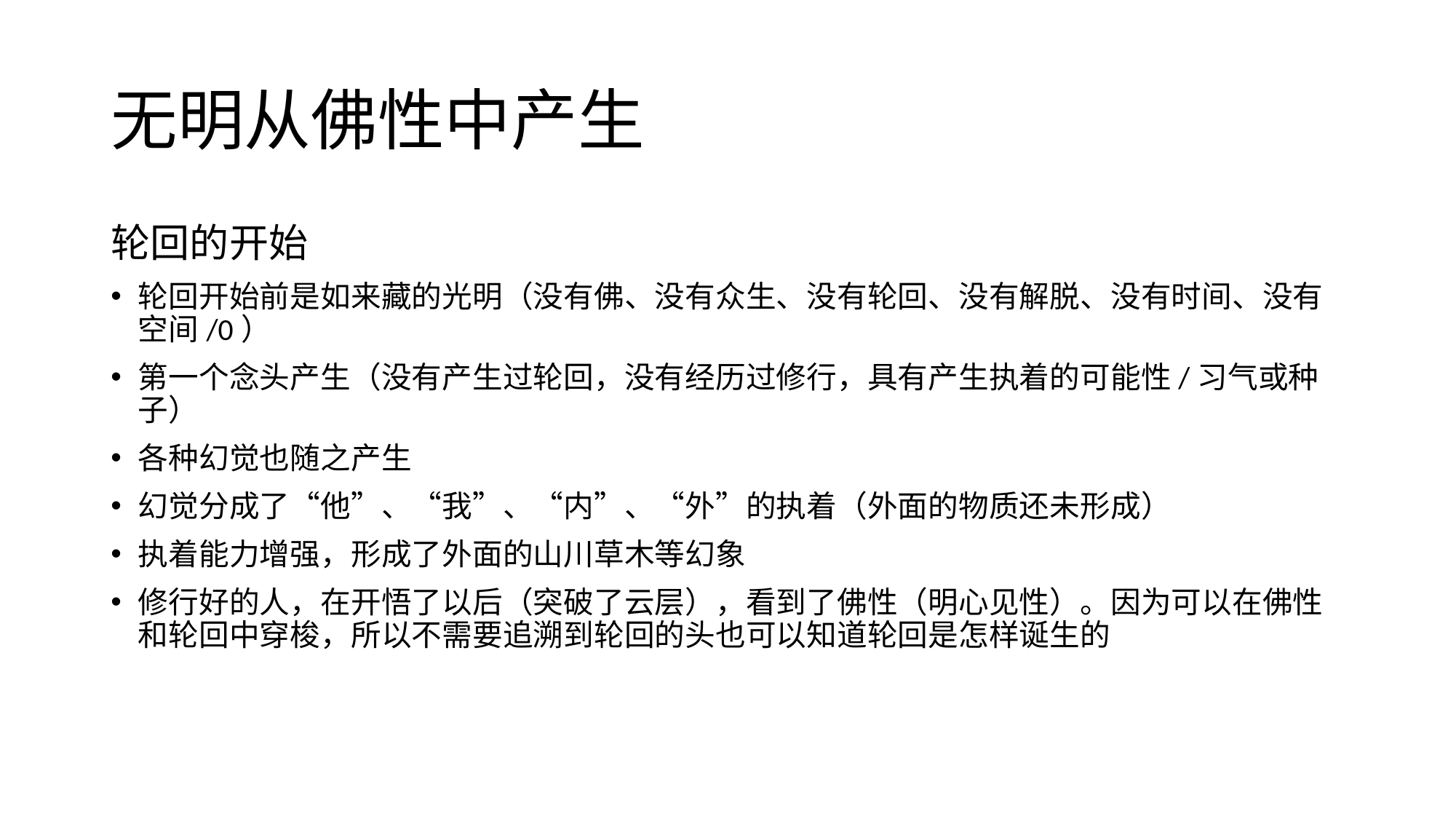

# 无明从佛性中产生
轮回的开始
轮回开始前是如来藏的光明（没有佛、没有众生、没有轮回、没有解脱、没有时间、没有空间/0）
第一个念头产生（没有产生过轮回，没有经历过修行，具有产生执着的可能性/习气或种子）
各种幻觉也随之产生
幻觉分成了“他”、“我”、“内”、“外”的执着（外面的物质还未形成）
执着能力增强，形成了外面的山川草木等幻象
修行好的人，在开悟了以后（突破了云层），看到了佛性（明心见性）。因为可以在佛性和轮回中穿梭，所以不需要追溯到轮回的头也可以知道轮回是怎样诞生的